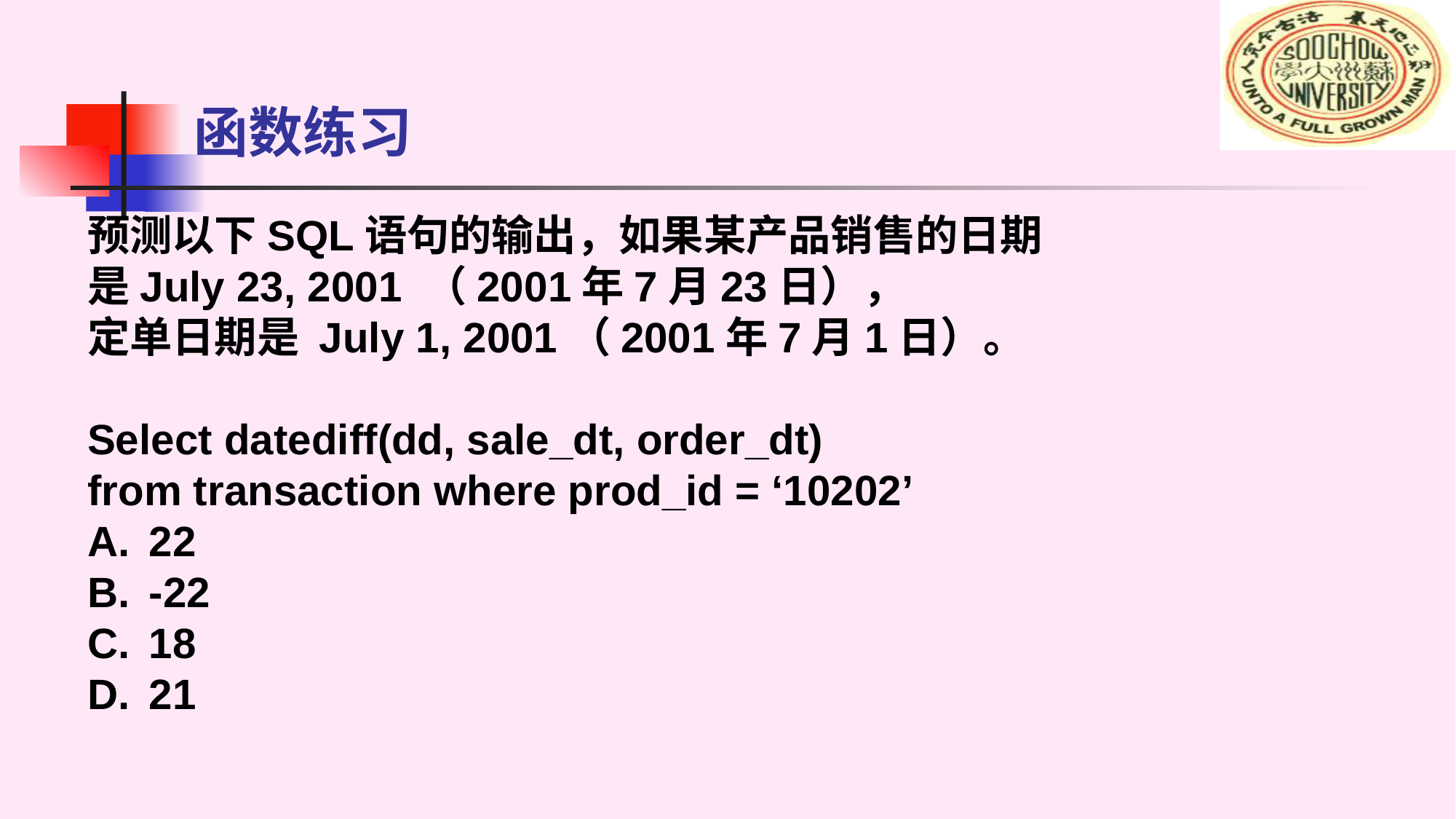

# 函数练习
预测以下SQL语句的输出，如果某产品销售的日期
是July 23, 2001 （2001年7月23日），
定单日期是 July 1, 2001（2001年7月1日）。

Select datediff(dd, sale_dt, order_dt)
from transaction where prod_id = ‘10202’
22
-22
18
21